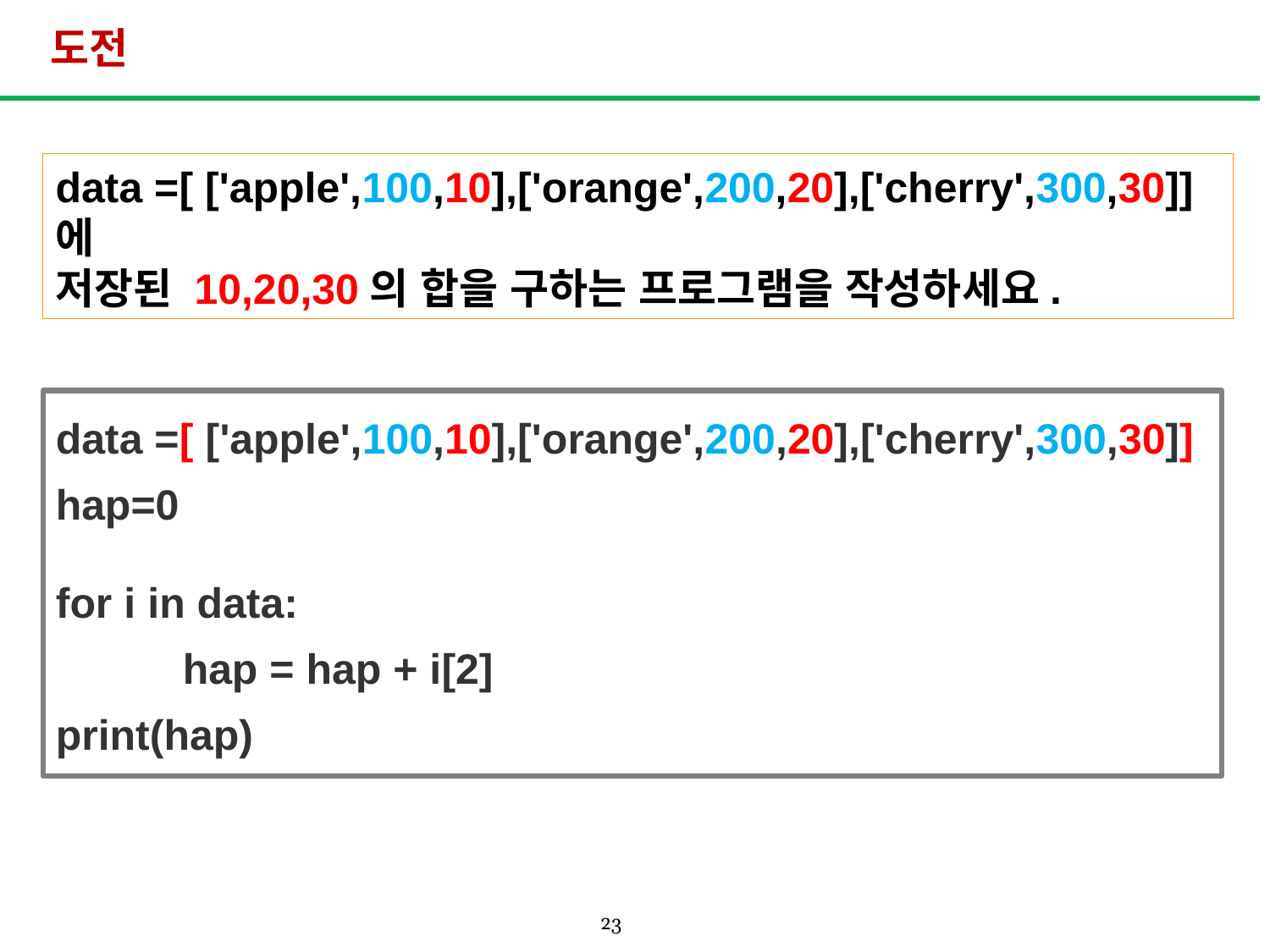

# 도전
data =[ ['apple',100,10],['orange',200,20],['cherry',300,30]]에
저장된 10,20,30의 합을 구하는 프로그램을 작성하세요.
data =[ ['apple',100,10],['orange',200,20],['cherry',300,30]]
hap=0
for i in data:
	hap = hap + i[2]
print(hap)
23